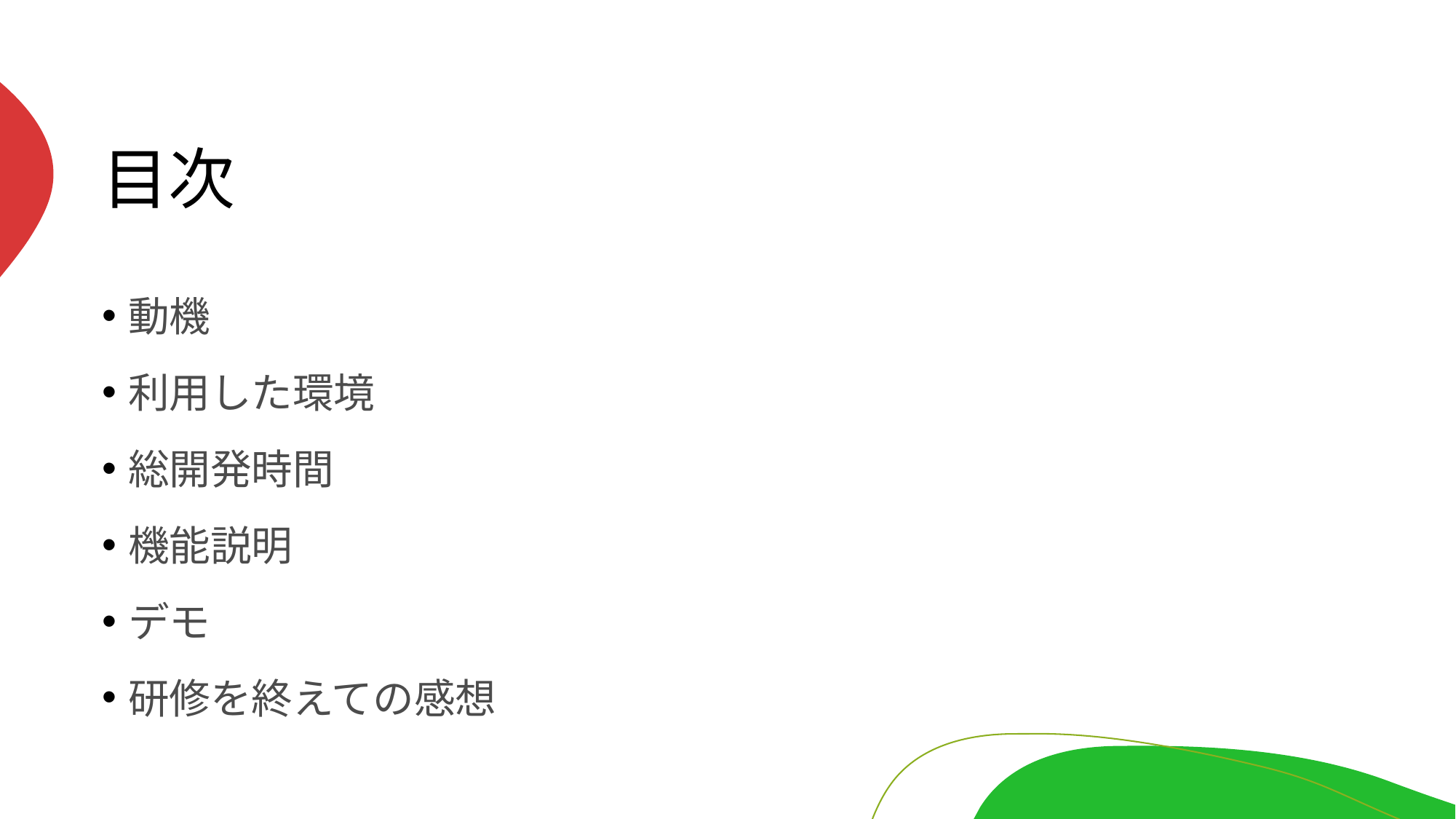

# 目次
動機
利用した環境
総開発時間
機能説明
デモ
研修を終えての感想